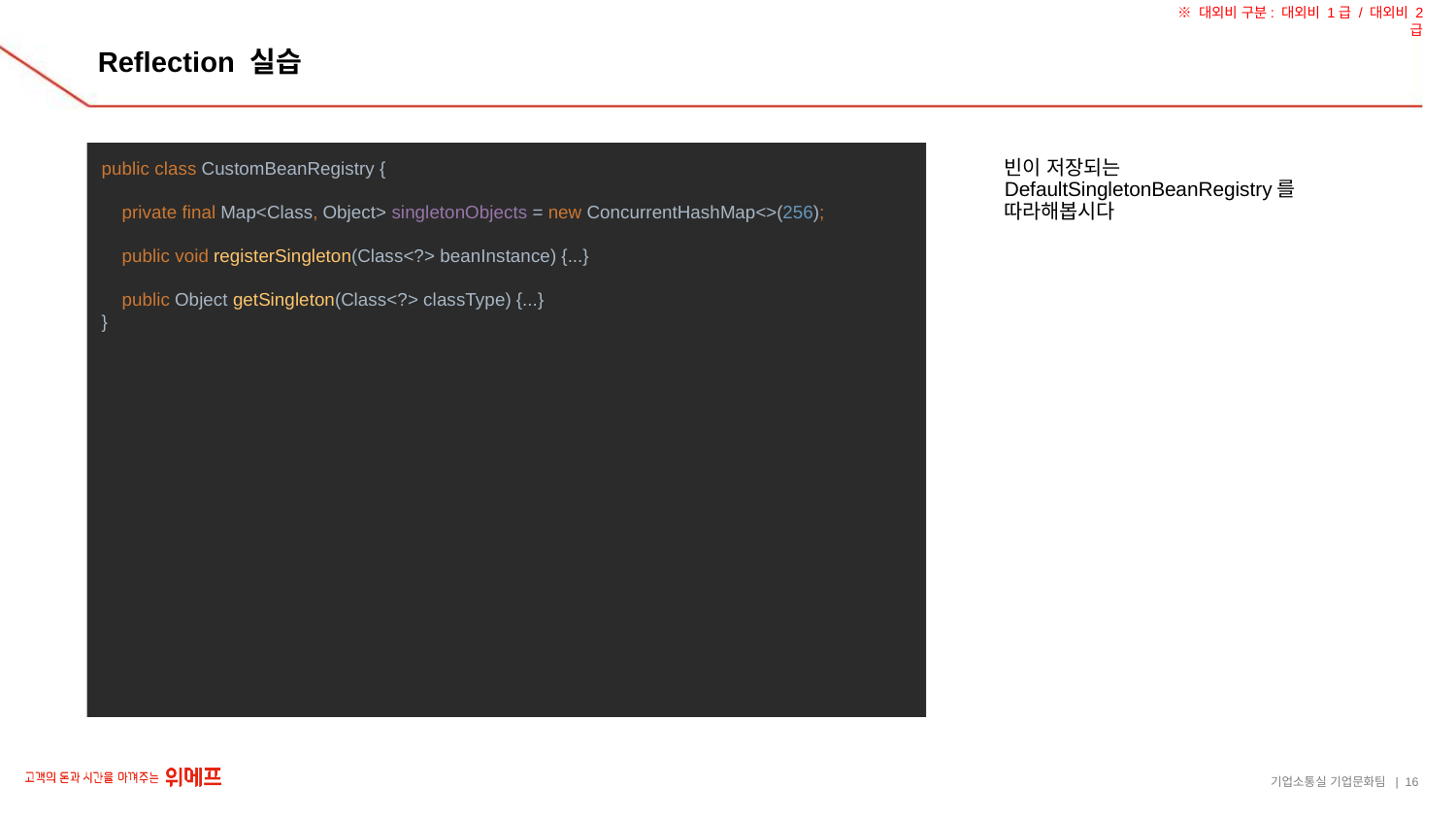

# Reflection 실습
public class CustomBeanRegistry {

    private final Map<Class, Object> singletonObjects = new ConcurrentHashMap<>(256);

    public void registerSingleton(Class<?> beanInstance) {...}

    public Object getSingleton(Class<?> classType) {...}
}
빈이 저장되는 DefaultSingletonBeanRegistry를 따라해봅시다